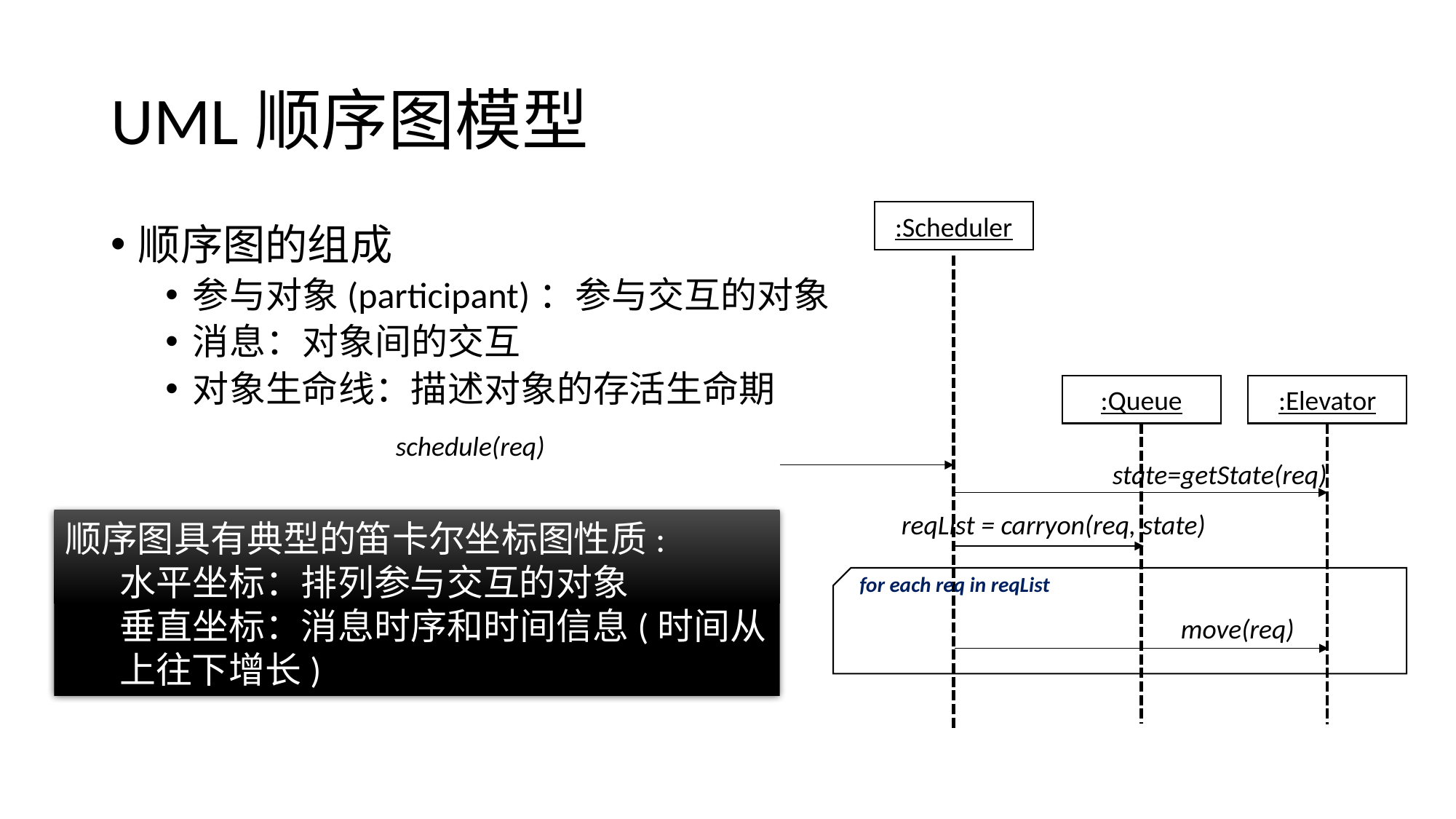

# UML顺序图模型
:Scheduler
顺序图的组成
参与对象(participant)：参与交互的对象
消息：对象间的交互
对象生命线：描述对象的存活生命期
:Queue
:Elevator
schedule(req)
state=getState(req)
reqList = carryon(req, state)
顺序图具有典型的笛卡尔坐标图性质:
水平坐标：排列参与交互的对象
垂直坐标：消息时序和时间信息(时间从上往下增长)
for each req in reqList

move(req)

27